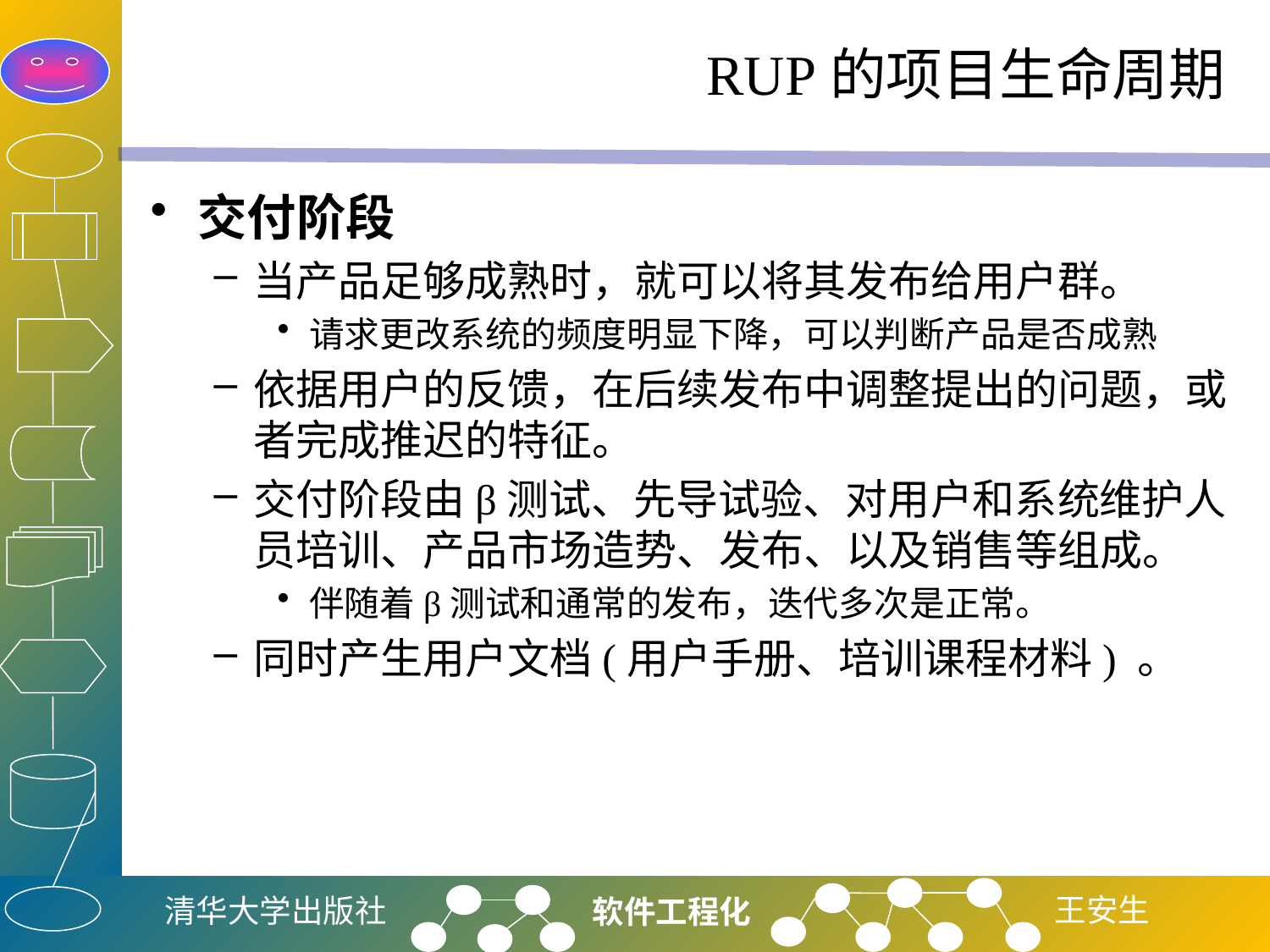

# RUP的项目生命周期
交付阶段
当产品足够成熟时，就可以将其发布给用户群。
请求更改系统的频度明显下降，可以判断产品是否成熟
依据用户的反馈，在后续发布中调整提出的问题，或者完成推迟的特征。
交付阶段由β测试、先导试验、对用户和系统维护人员培训、产品市场造势、发布、以及销售等组成。
伴随着β测试和通常的发布，迭代多次是正常。
同时产生用户文档(用户手册、培训课程材料) 。